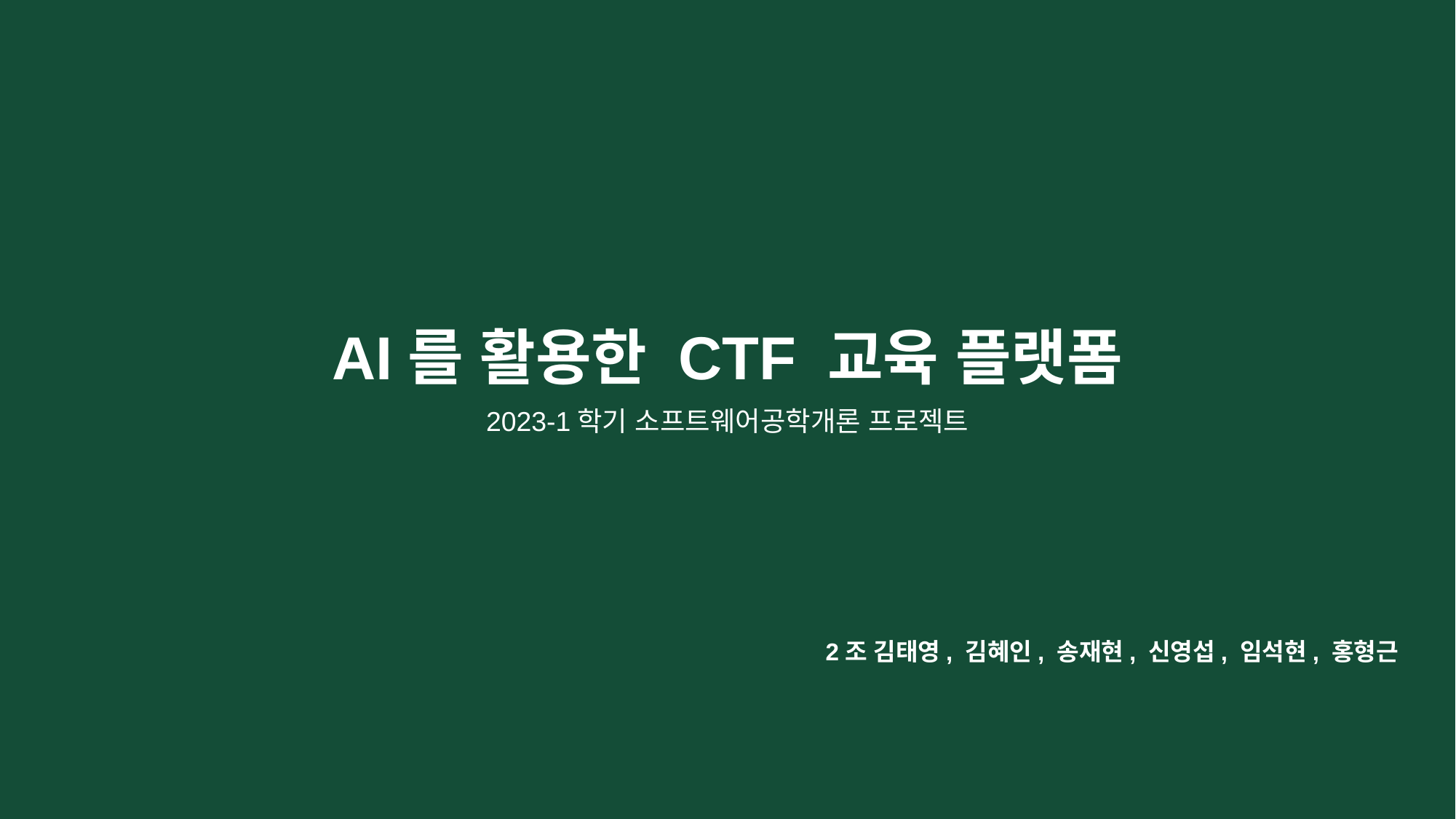

AI를 활용한 CTF 교육 플랫폼
2023-1학기 소프트웨어공학개론 프로젝트
2조 김태영, 김혜인, 송재현, 신영섭, 임석현, 홍형근